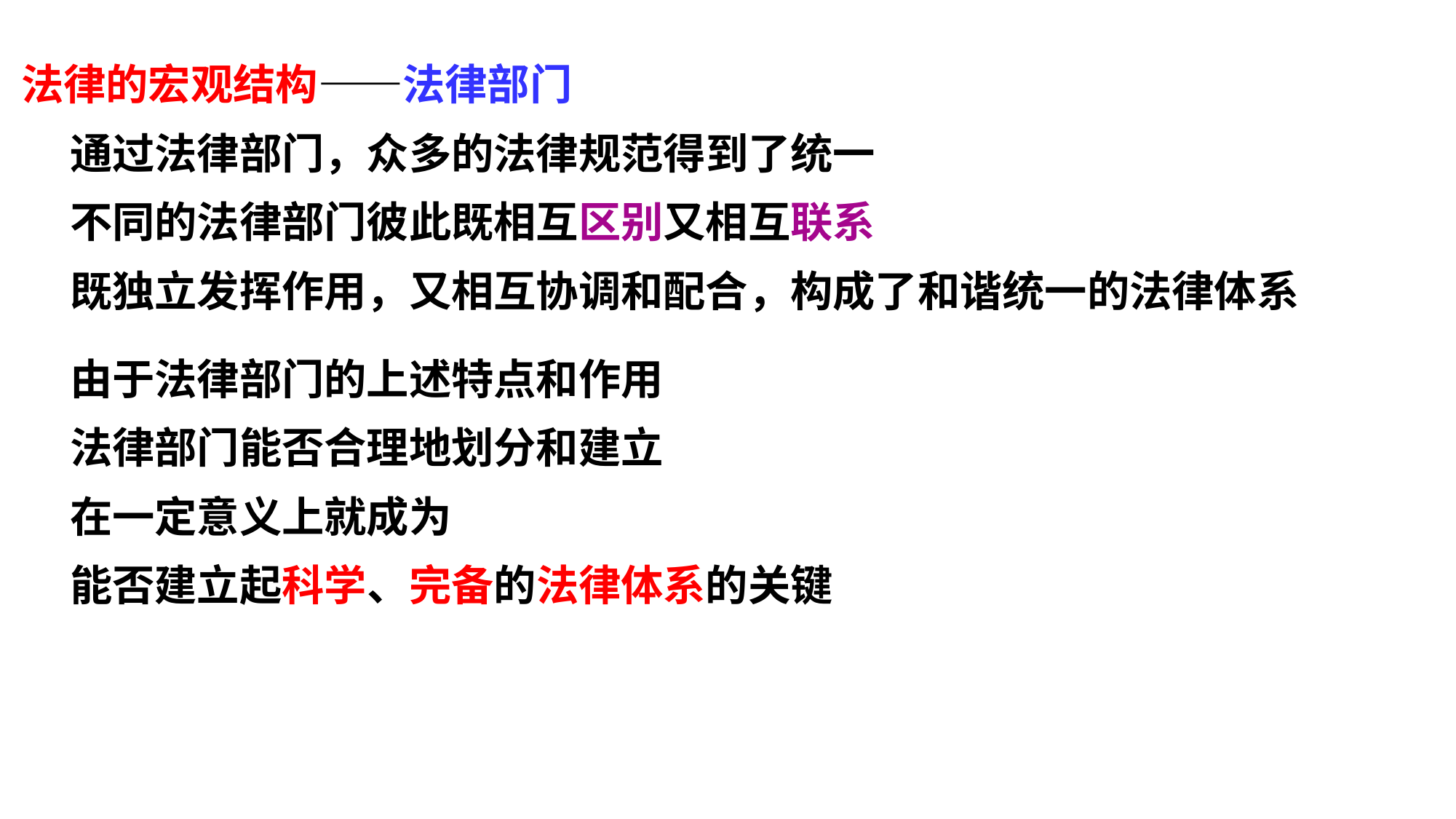

法律的宏观结构——法律部门
    通过法律部门，众多的法律规范得到了统一
    不同的法律部门彼此既相互区别又相互联系
    既独立发挥作用，又相互协调和配合，构成了和谐统一的法律体系

    由于法律部门的上述特点和作用
    法律部门能否合理地划分和建立
    在一定意义上就成为
    能否建立起科学、完备的法律体系的关键